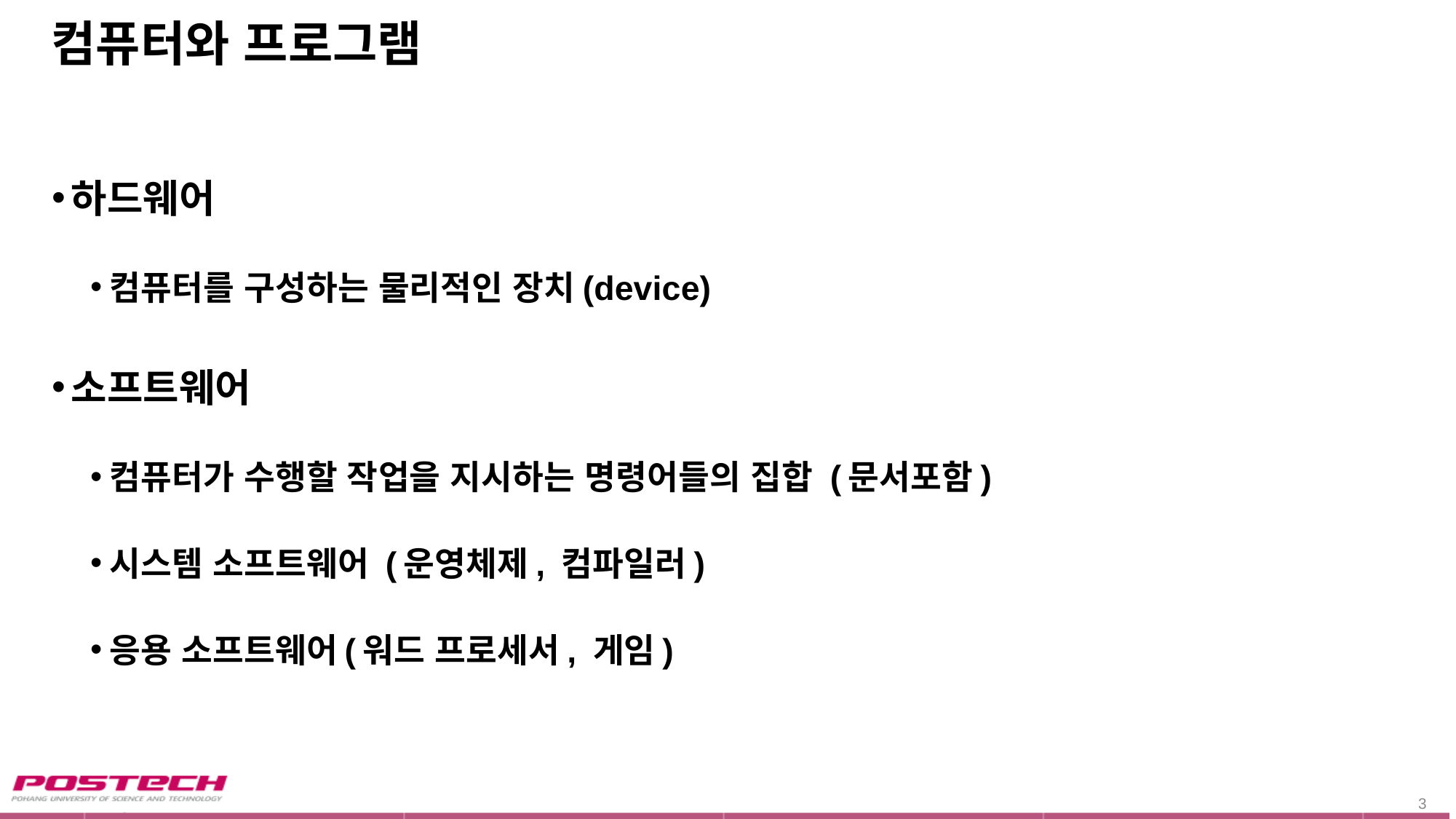

# 컴퓨터와 프로그램
하드웨어
컴퓨터를 구성하는 물리적인 장치(device)
소프트웨어
컴퓨터가 수행할 작업을 지시하는 명령어들의 집합 (문서포함)
시스템 소프트웨어 (운영체제, 컴파일러)
응용 소프트웨어(워드 프로세서, 게임)

3